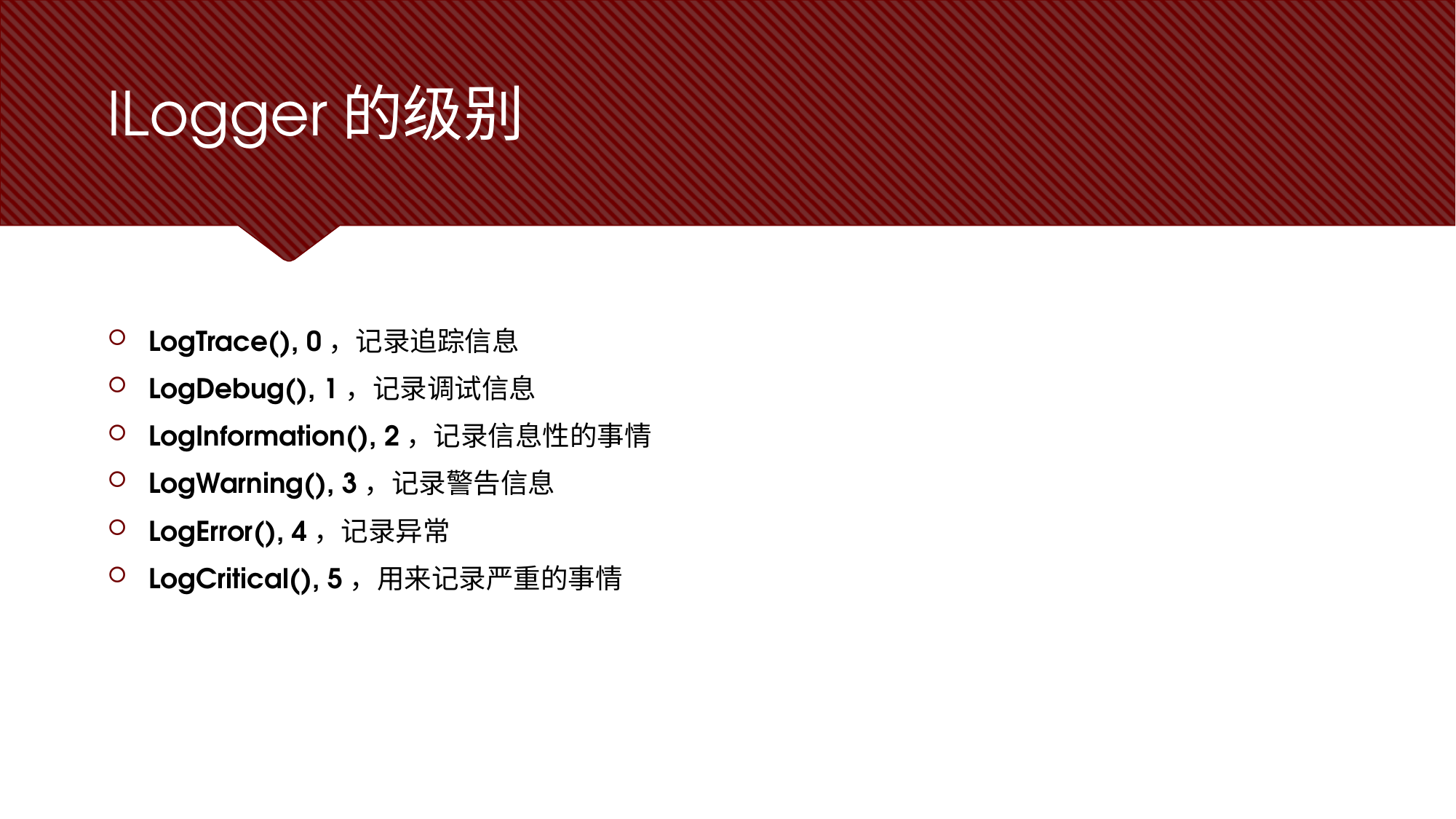

# ILogger的级别
LogTrace(), 0，记录追踪信息
LogDebug(), 1，记录调试信息
LogInformation(), 2，记录信息性的事情
LogWarning(), 3，记录警告信息
LogError(), 4，记录异常
LogCritical(), 5，用来记录严重的事情